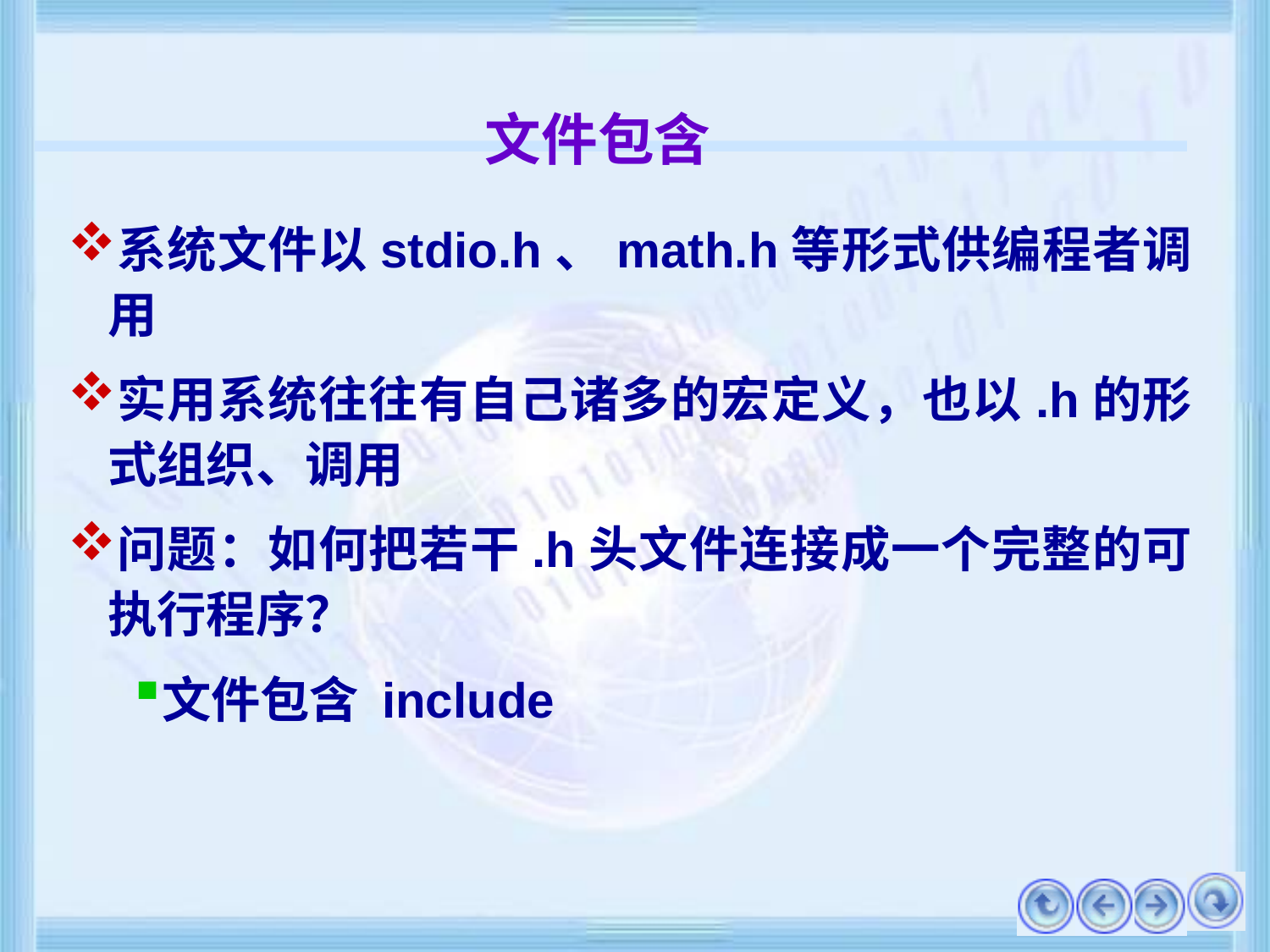

# 文件包含
系统文件以stdio.h、math.h等形式供编程者调用
实用系统往往有自己诸多的宏定义，也以.h的形式组织、调用
问题：如何把若干.h头文件连接成一个完整的可执行程序？
文件包含 include